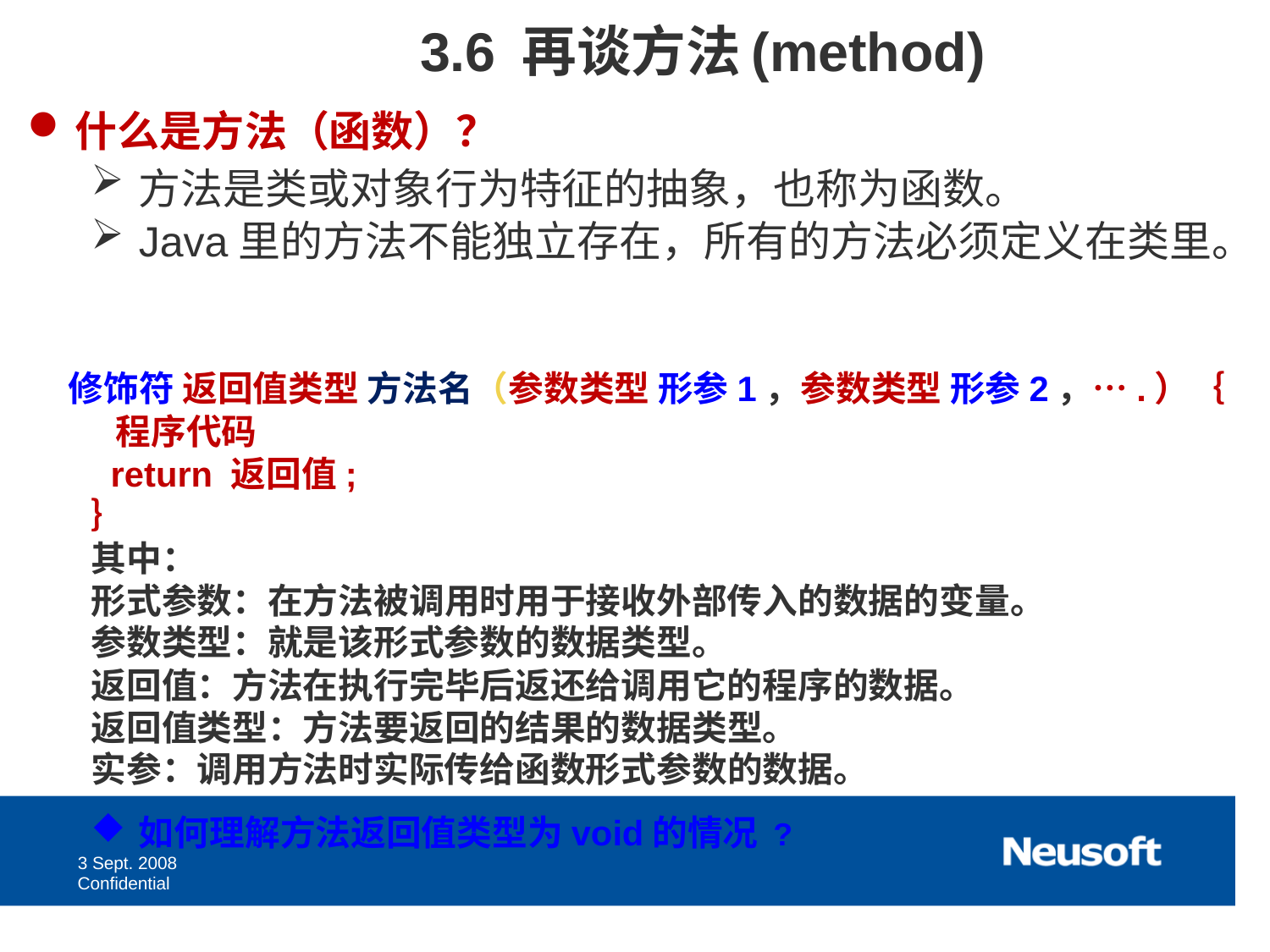

3.6 再谈方法(method)
什么是方法（函数）？
方法是类或对象行为特征的抽象，也称为函数。
Java里的方法不能独立存在，所有的方法必须定义在类里。

    修饰符 返回值类型 方法名（参数类型 形参1，参数类型 形参2，….）｛
  程序代码
  return 返回值;
｝
其中：
形式参数：在方法被调用时用于接收外部传入的数据的变量。
参数类型：就是该形式参数的数据类型。
返回值：方法在执行完毕后返还给调用它的程序的数据。
返回值类型：方法要返回的结果的数据类型。
实参：调用方法时实际传给函数形式参数的数据。

如何理解方法返回值类型为void的情况 ?